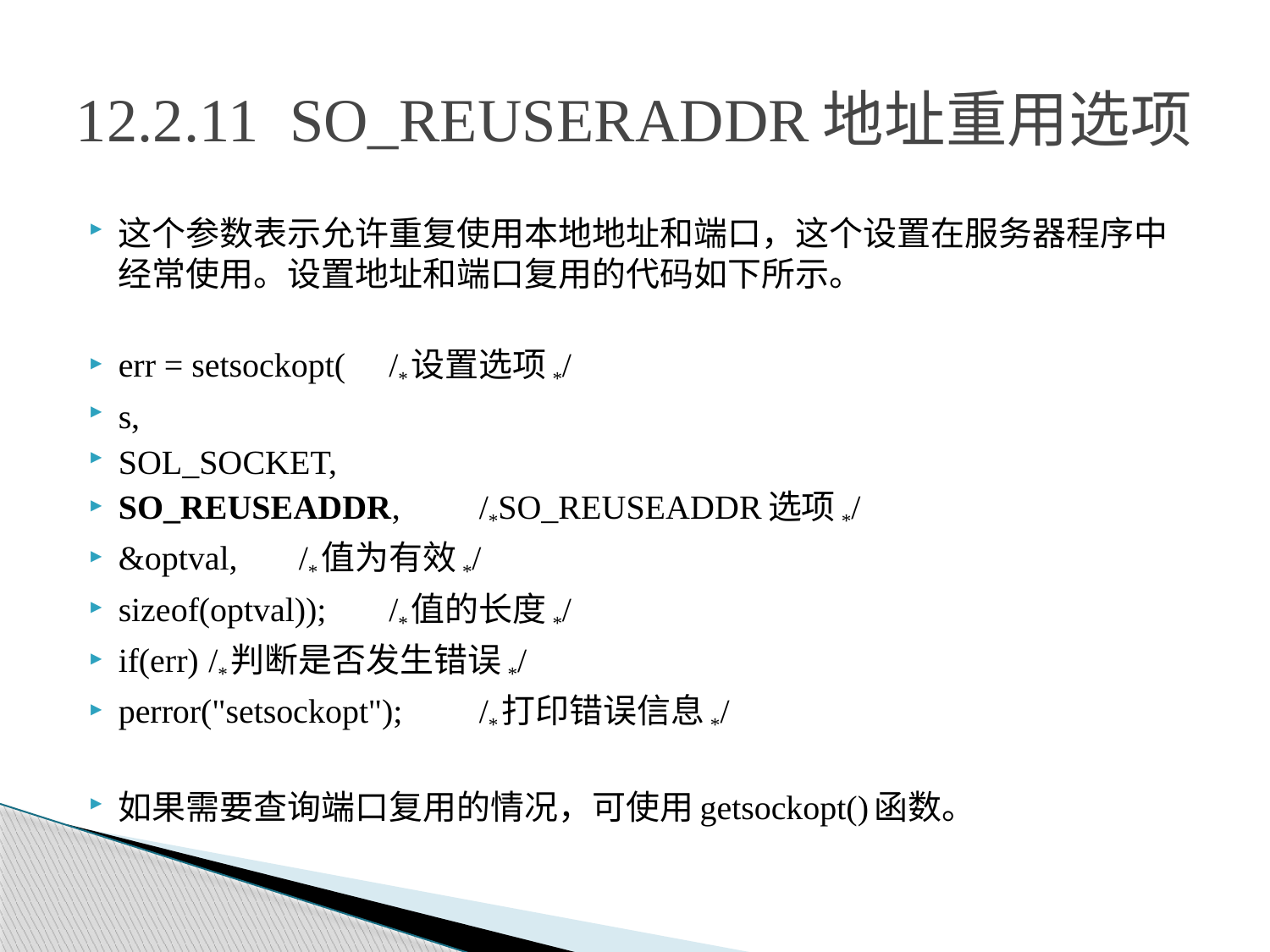

# 12.2.11  SO_REUSERADDR地址重用选项
这个参数表示允许重复使用本地地址和端口，这个设置在服务器程序中经常使用。设置地址和端口复用的代码如下所示。

err = setsockopt(		/*设置选项*/
s,
SOL_SOCKET,
SO_REUSEADDR,	/*SO_REUSEADDR选项*/
&optval,			/*值为有效*/
sizeof(optval));		/*值的长度*/
if(err)			/*判断是否发生错误*/
perror("setsockopt");	/*打印错误信息*/

如果需要查询端口复用的情况，可使用getsockopt()函数。